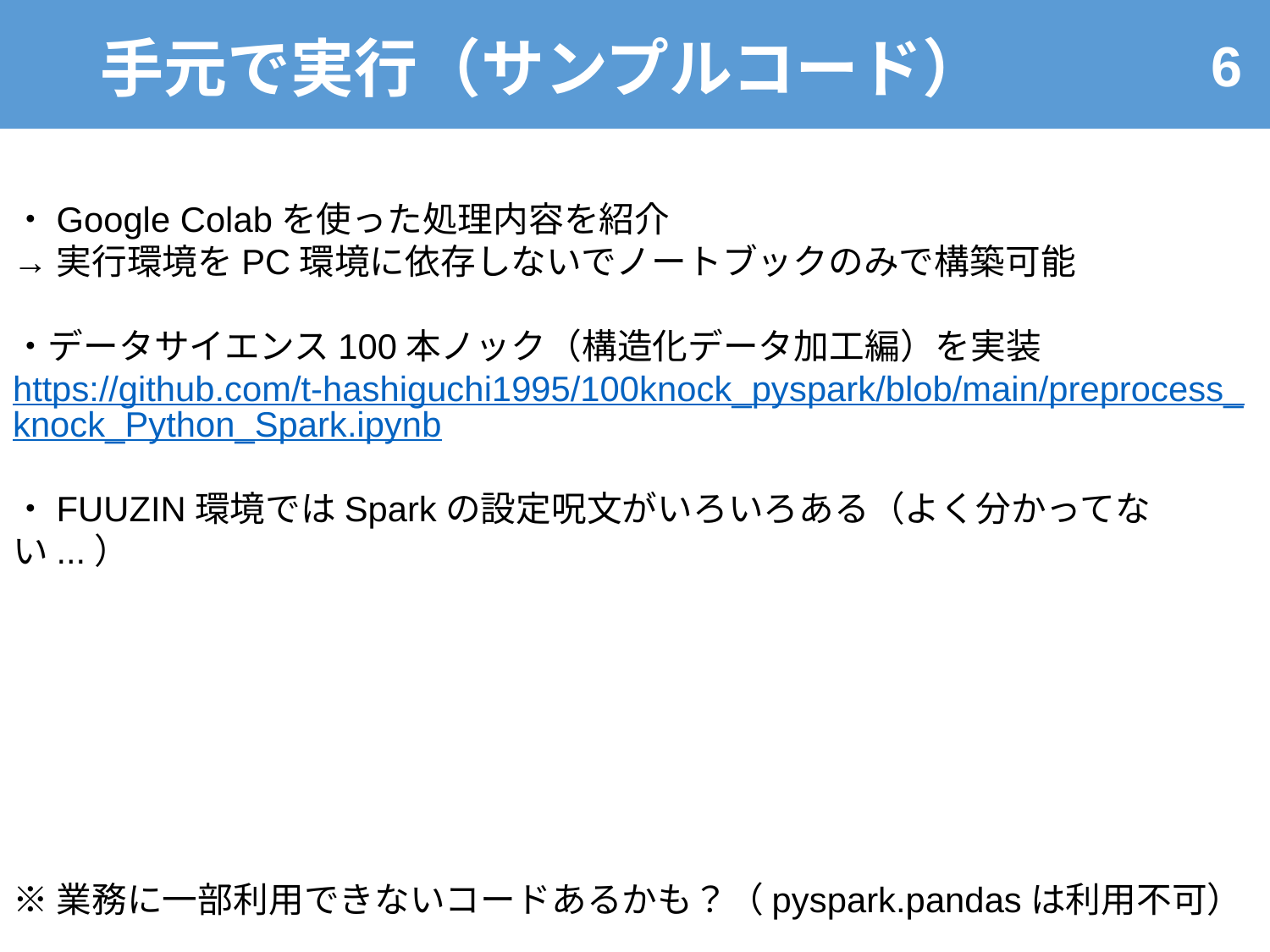

# 手元で実行（サンプルコード）
・Google Colabを使った処理内容を紹介
→実行環境をPC環境に依存しないでノートブックのみで構築可能

・データサイエンス100本ノック（構造化データ加工編）を実装
https://github.com/t-hashiguchi1995/100knock_pyspark/blob/main/preprocess_knock_Python_Spark.ipynb

・FUUZIN環境ではSparkの設定呪文がいろいろある（よく分かってない...）

※業務に一部利用できないコードあるかも？（pyspark.pandasは利用不可）